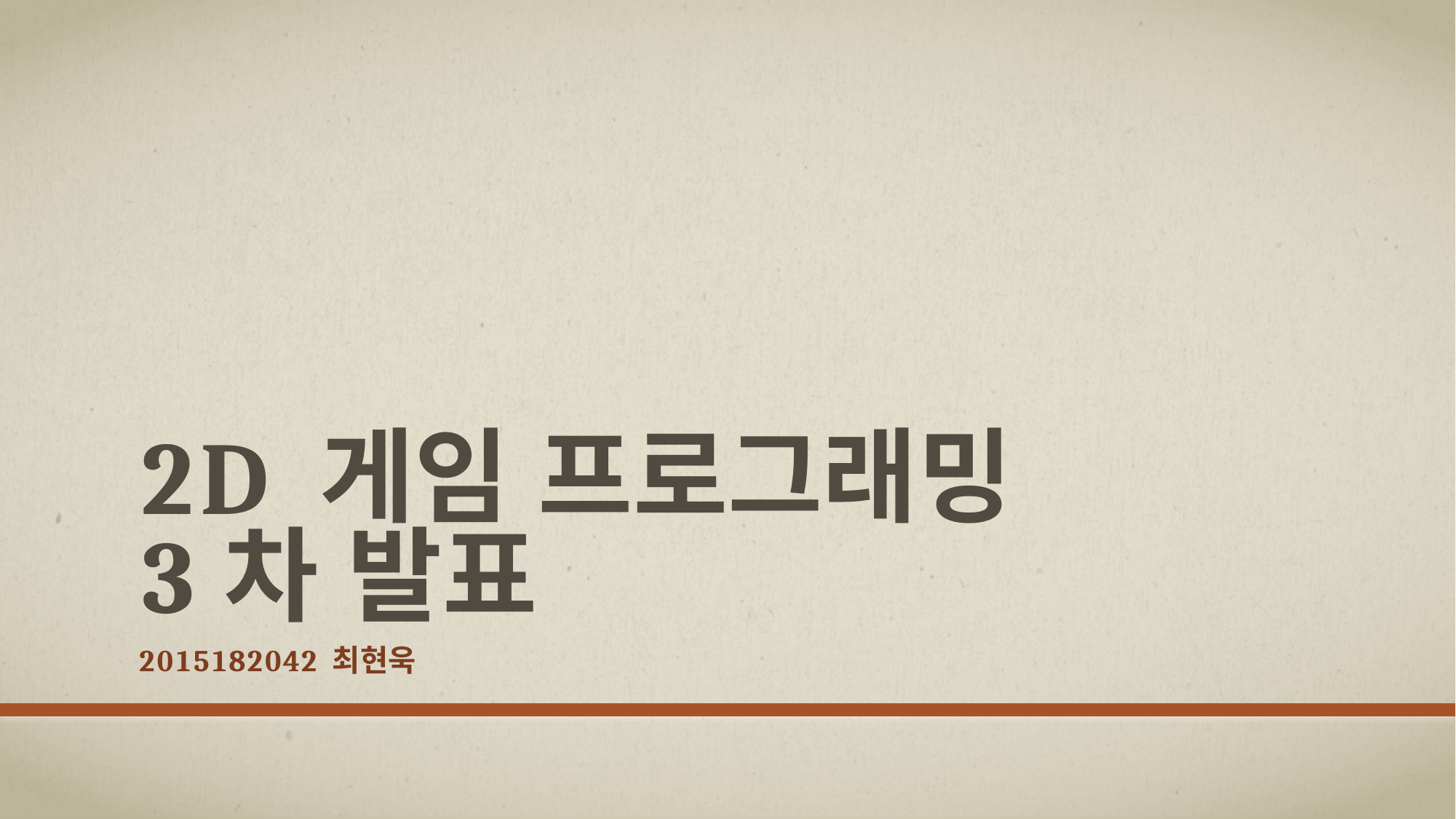

# 2D 게임 프로그래밍 3차 발표
2015182042 최현욱